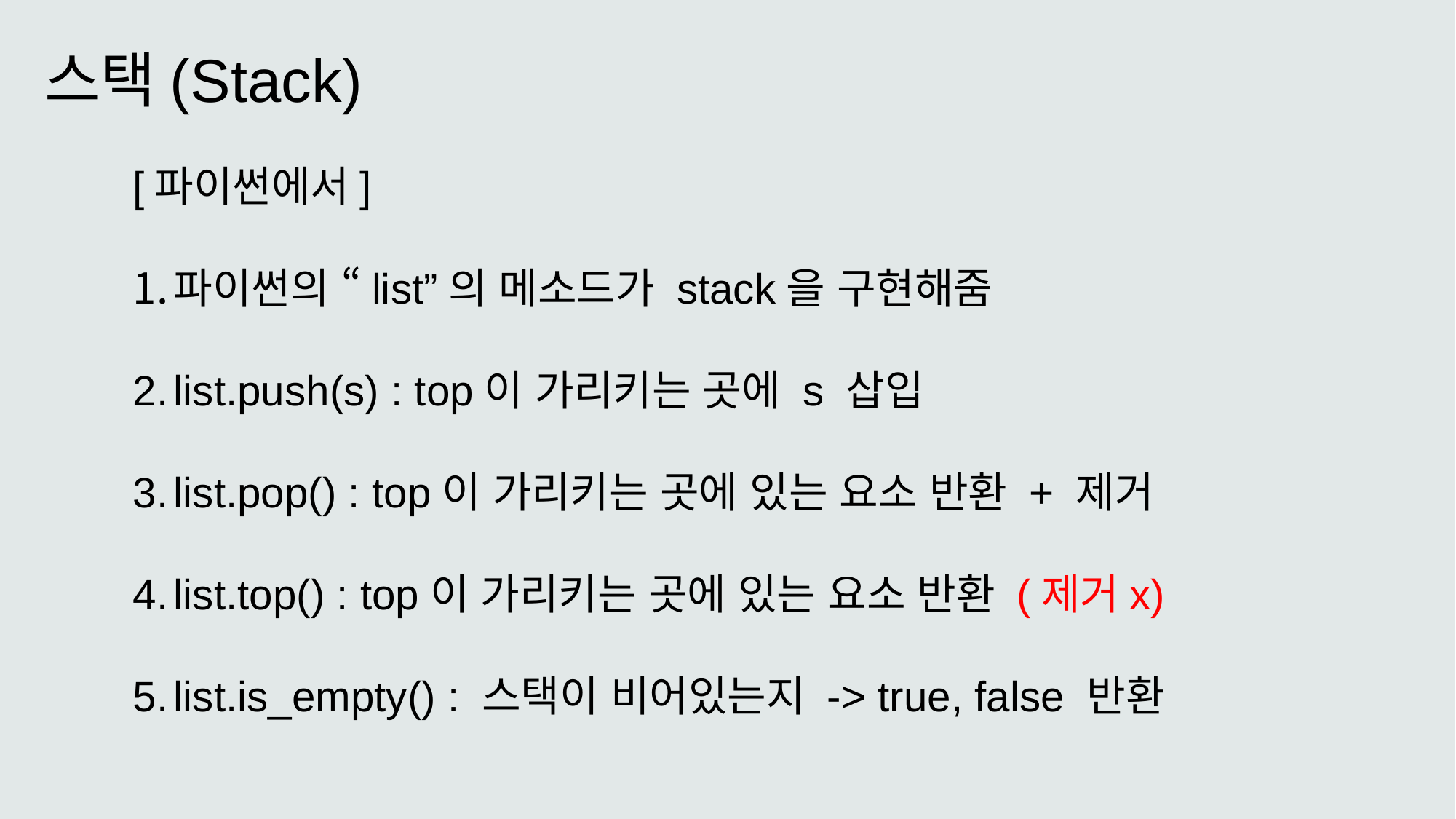

스택(Stack)
[파이썬에서]

파이썬의 “list”의 메소드가 stack을 구현해줌

list.push(s) : top이 가리키는 곳에 s 삽입

list.pop() : top이 가리키는 곳에 있는 요소 반환 + 제거

list.top() : top이 가리키는 곳에 있는 요소 반환 (제거x)

list.is_empty() : 스택이 비어있는지 -> true, false 반환